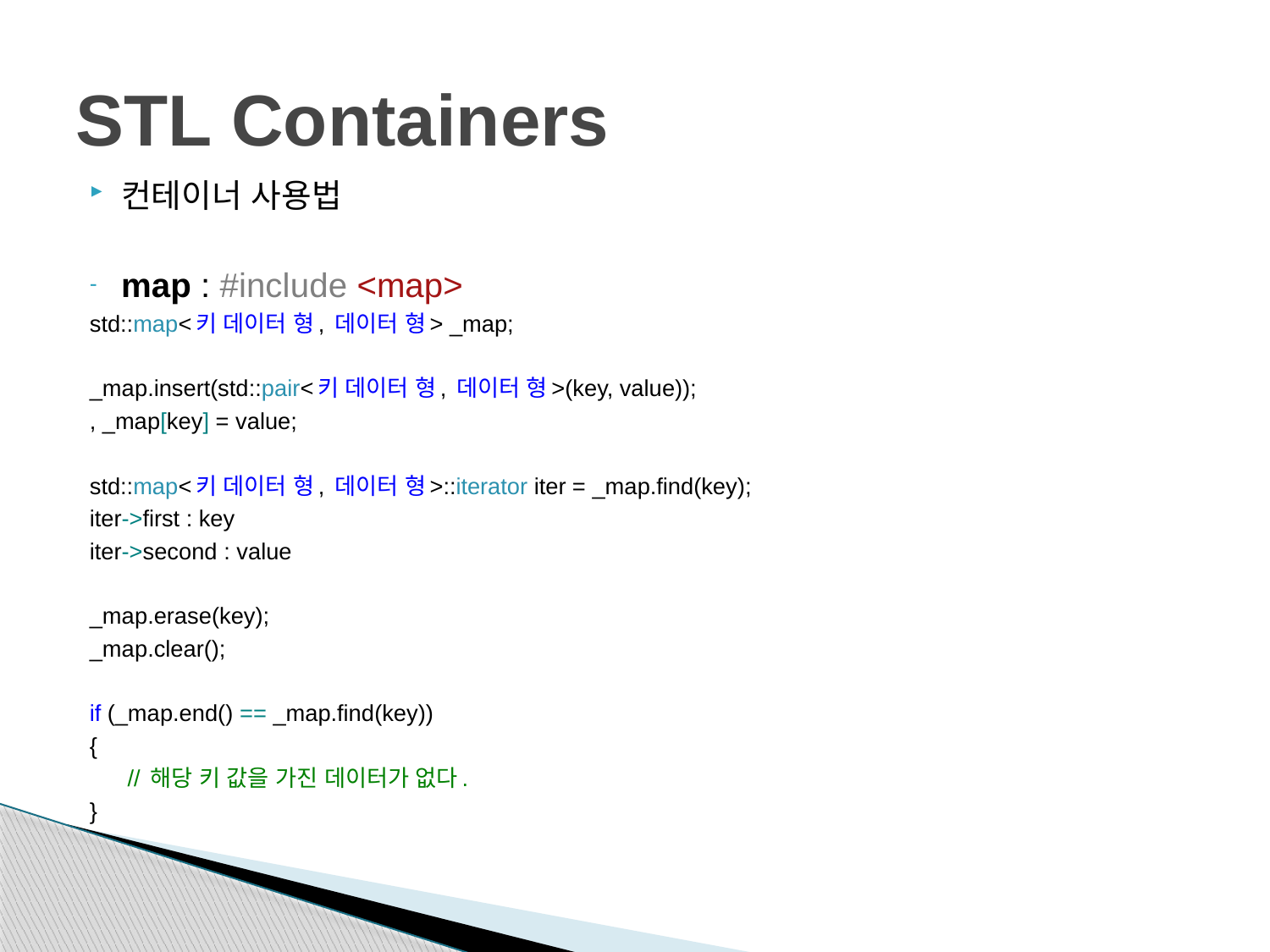

# STL Containers
컨테이너 사용법

map : #include <map>
std::map<키 데이터 형, 데이터 형> _map;

_map.insert(std::pair<키 데이터 형, 데이터 형>(key, value));
, _map[key] = value;

std::map<키 데이터 형, 데이터 형>::iterator iter = _map.find(key);
iter->first : key
iter->second : value

_map.erase(key);
_map.clear();

if (_map.end() == _map.find(key))
{
	 // 해당 키 값을 가진 데이터가 없다.
}